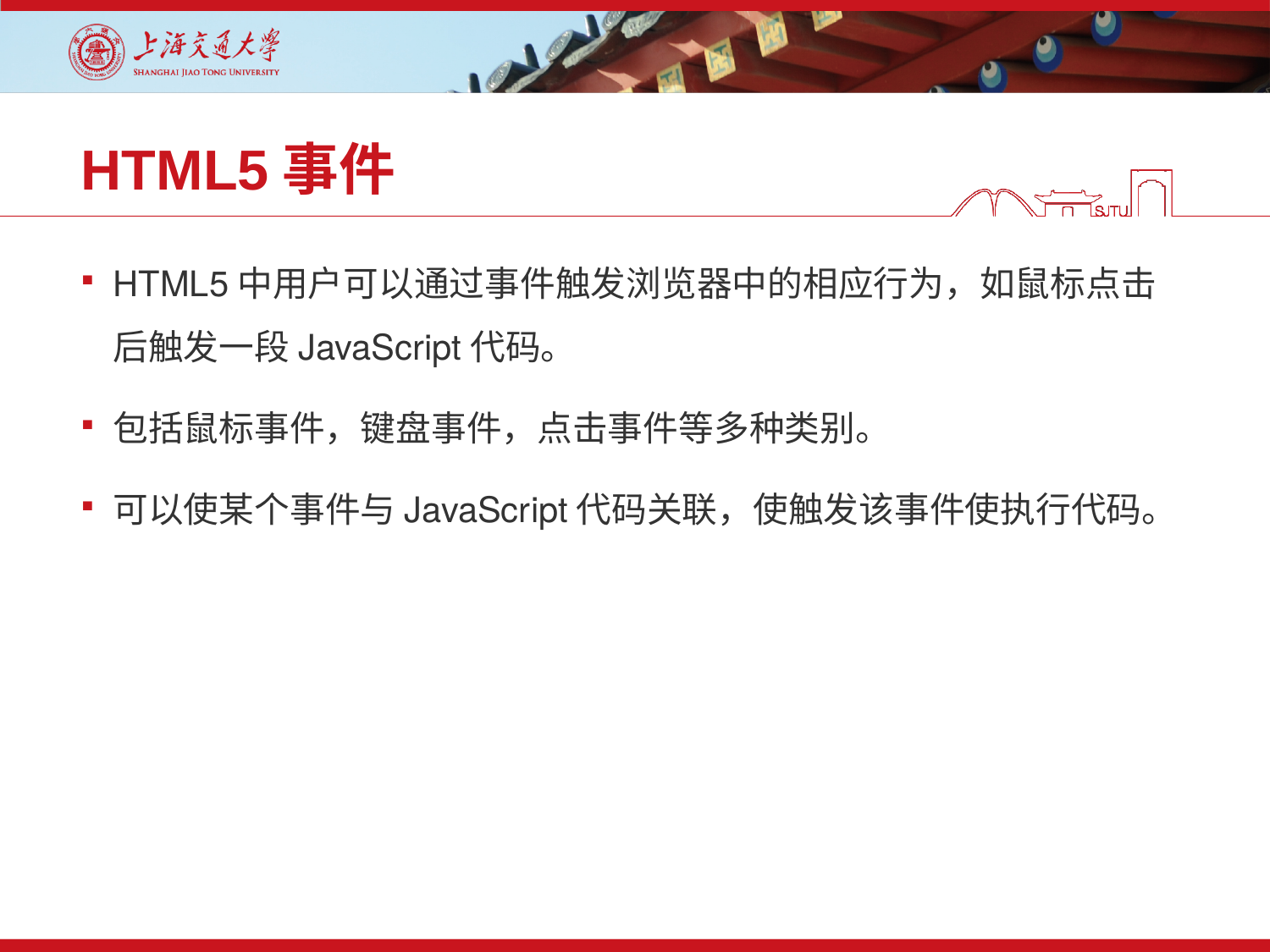

# HTML5事件
HTML5中用户可以通过事件触发浏览器中的相应行为，如鼠标点击后触发一段JavaScript代码。
包括鼠标事件，键盘事件，点击事件等多种类别。
可以使某个事件与JavaScript代码关联，使触发该事件使执行代码。